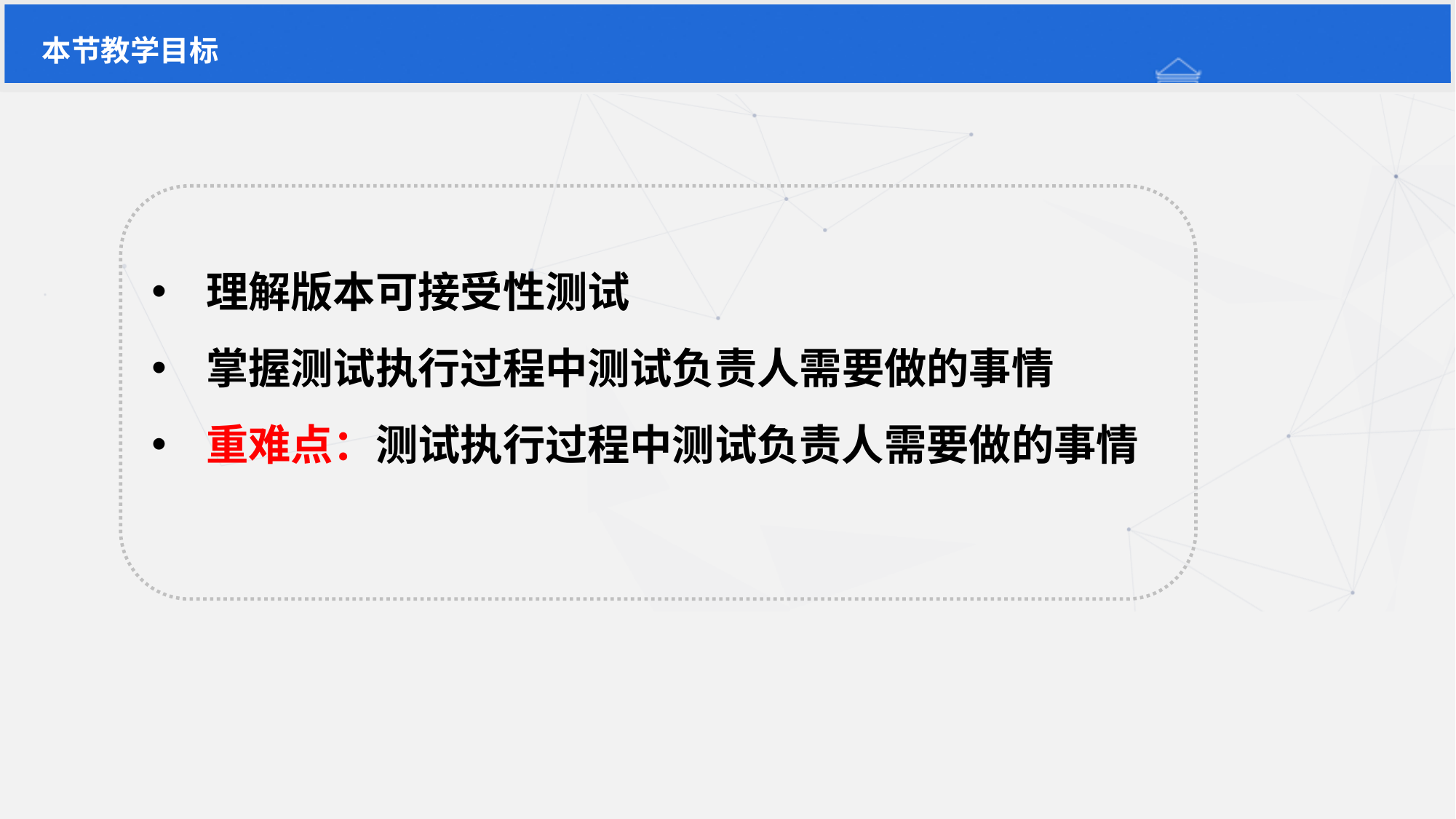

本节教学目标
理解版本可接受性测试
掌握测试执行过程中测试负责人需要做的事情
重难点：测试执行过程中测试负责人需要做的事情